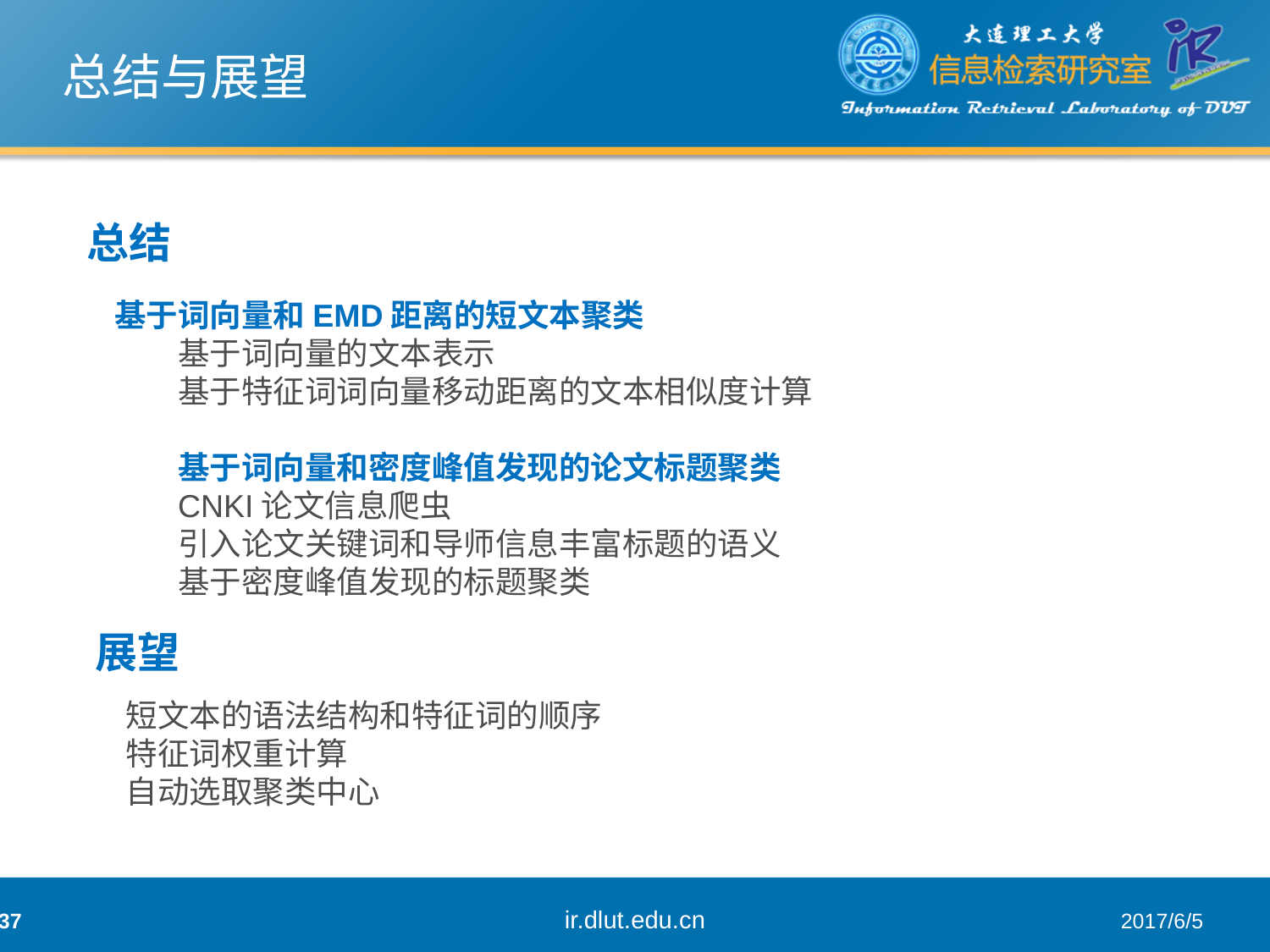

# 总结与展望
总结

基于词向量和EMD距离的短文本聚类
基于词向量的文本表示
基于特征词词向量移动距离的文本相似度计算

基于词向量和密度峰值发现的论文标题聚类
CNKI论文信息爬虫
引入论文关键词和导师信息丰富标题的语义
基于密度峰值发现的标题聚类

展望
短文本的语法结构和特征词的顺序
特征词权重计算
自动选取聚类中心